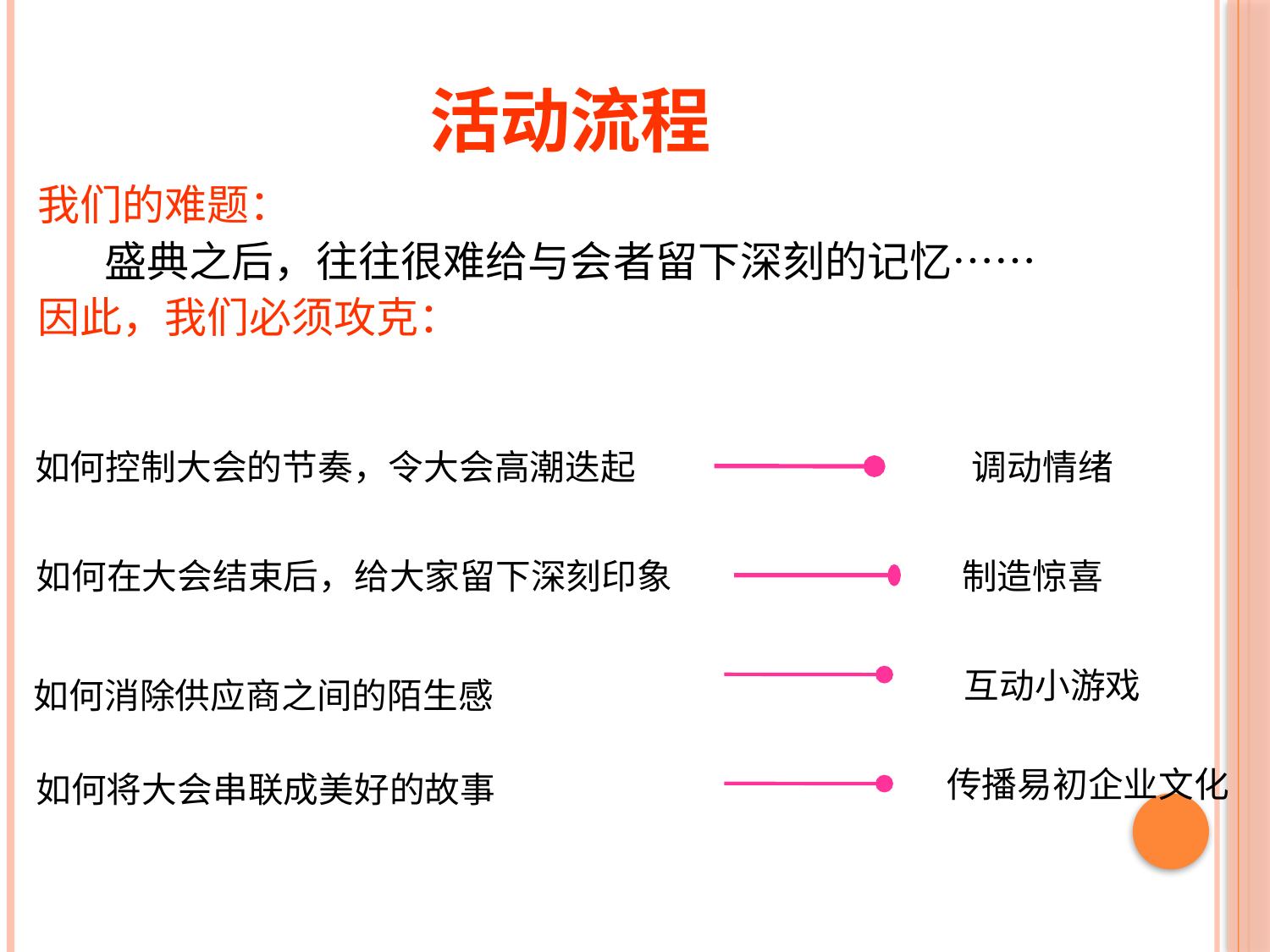

# 活动流程
我们的难题：
      盛典之后，往往很难给与会者留下深刻的记忆……
因此，我们必须攻克：
        如何控制大会的节奏，令大会高潮迭起
调动情绪

       如何在大会结束后，给大家留下深刻印象
制造惊喜

    互动小游戏
        如何消除供应商之间的陌生感

      如何将大会串联成美好的故事
        传播易初企业文化